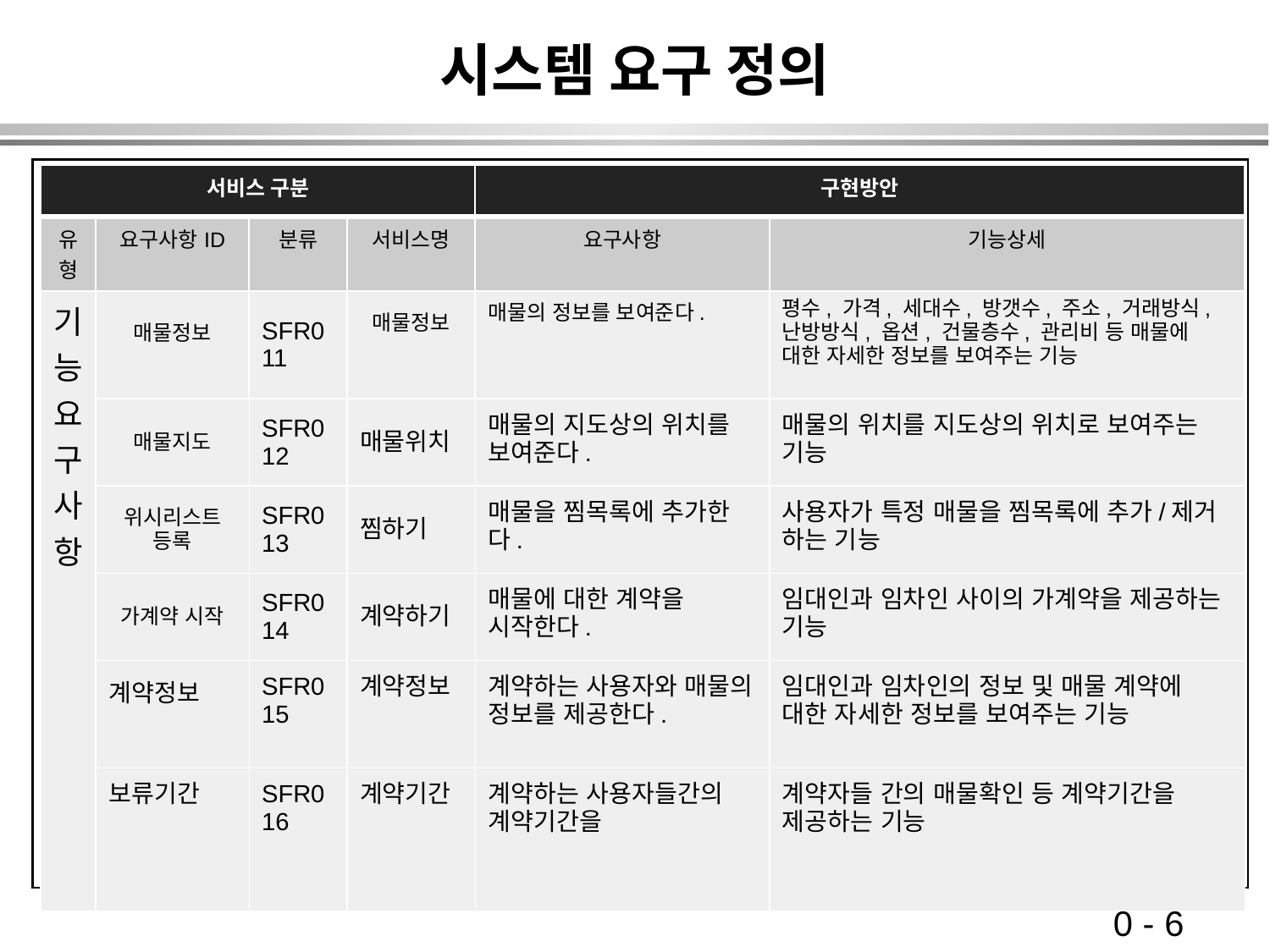

# 시스템 요구 정의
| 서비스 구분 |  |  |  | 구현방안 |  |
| --- | --- | --- | --- | --- | --- |
| 유형 | 요구사항ID | 분류 | 서비스명 | 요구사항 | 기능상세 |
| 기능요구사항 | 매물정보 | SFR011 | 매물정보 | 매물의 정보를 보여준다. | 평수, 가격, 세대수, 방갯수, 주소, 거래방식, 난방방식, 옵션, 건물층수, 관리비 등 매물에 대한 자세한 정보를 보여주는 기능 |
|  | 매물지도 | SFR012 | 매물위치 | 매물의 지도상의 위치를 보여준다. | 매물의 위치를 지도상의 위치로 보여주는 기능 |
|  | 위시리스트 등록 | SFR013 | 찜하기 | 매물을 찜목록에 추가한다. | 사용자가 특정 매물을 찜목록에 추가/제거 하는 기능 |
|  | 가계약 시작 | SFR014 | 계약하기 | 매물에 대한 계약을 시작한다. | 임대인과 임차인 사이의 가계약을 제공하는 기능 |
|  | 계약정보 | SFR015 | 계약정보 | 계약하는 사용자와 매물의 정보를 제공한다. | 임대인과 임차인의 정보 및 매물 계약에 대한 자세한 정보를 보여주는 기능 |
|  | 보류기간 | SFR016 | 계약기간 | 계약하는 사용자들간의 계약기간을 | 계약자들 간의 매물확인 등 계약기간을 제공하는 기능 |